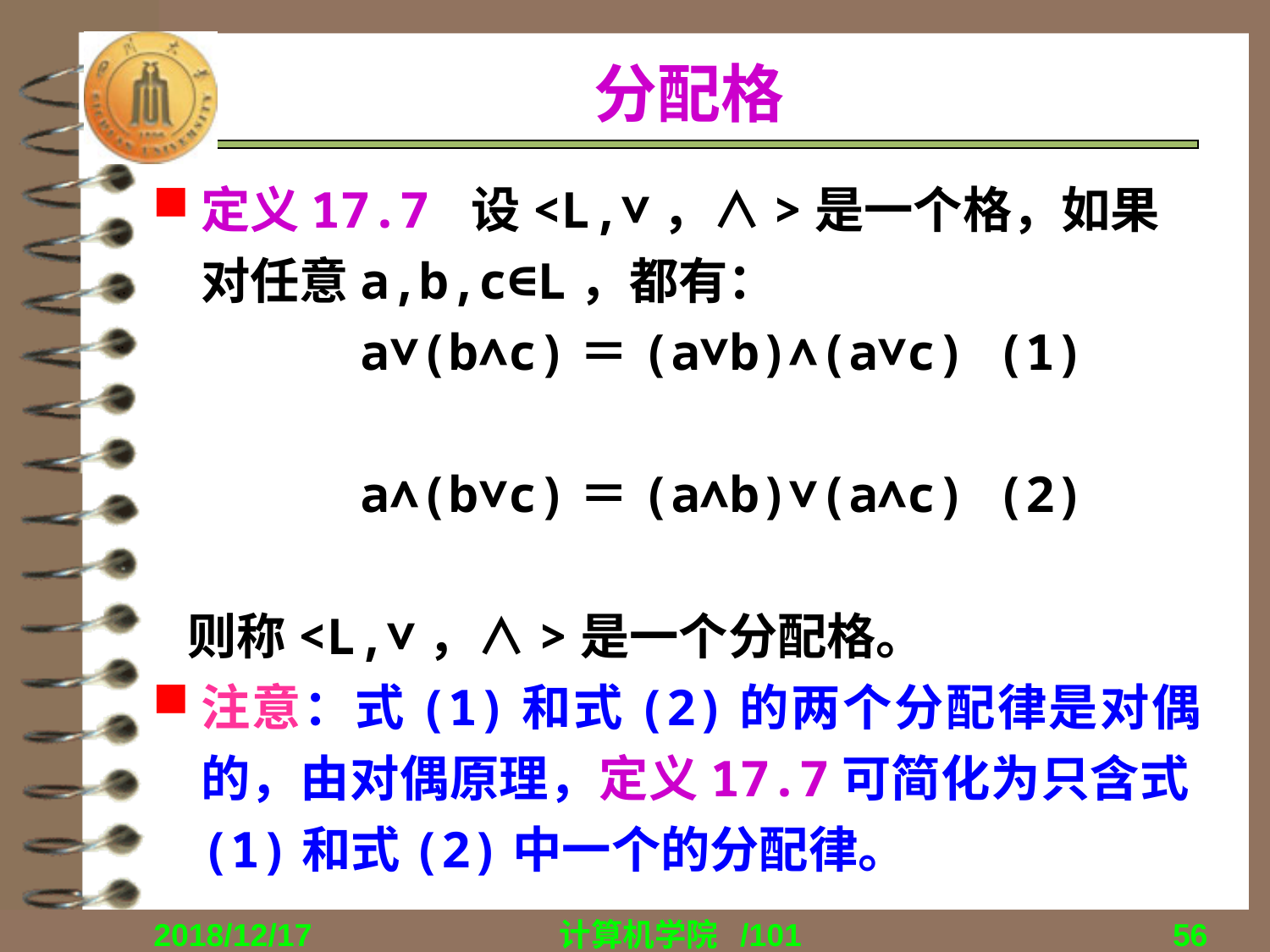

# 分配格
定义17.7 设<L,∨，∧>是一个格，如果对任意a,b,c∈L，都有：
       a∨(b∧c)＝(a∨b)∧(a∨c) (1)
       a∧(b∨c)＝(a∧b)∨(a∧c) (2)
  则称<L,∨，∧>是一个分配格。
注意：式(1)和式(2)的两个分配律是对偶的，由对偶原理，定义17.7可简化为只含式(1)和式(2)中一个的分配律。

2018/12/17
计算机学院  /101
56